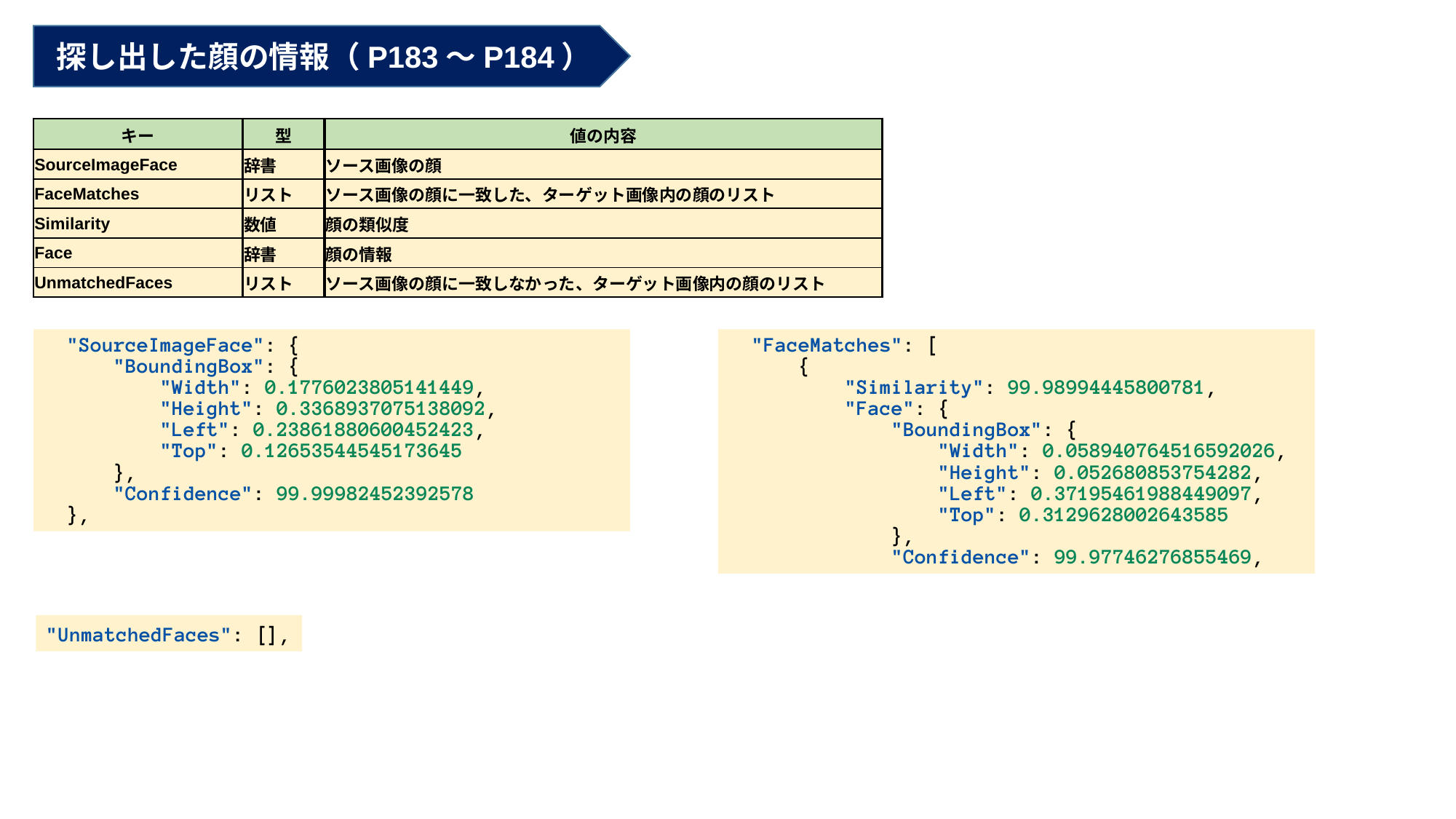

探し出した顔の情報（P183～P184）
| キー | 型 | 値の内容 |
| --- | --- | --- |
| SourceImageFace | 辞書 | ソース画像の顔 |
| FaceMatches | リスト | ソース画像の顔に一致した、ターゲット画像内の顔のリスト |
| Similarity | 数値 | 顔の類似度 |
| Face | 辞書 | 顔の情報 |
| UnmatchedFaces | リスト | ソース画像の顔に一致しなかった、ターゲット画像内の顔のリスト |
  "SourceImageFace": {
      "BoundingBox": {
          "Width": 0.1776023805141449,
          "Height": 0.3368937075138092,
          "Left": 0.23861880600452423,
          "Top": 0.12653544545173645
      },
      "Confidence": 99.99982452392578
  },
  "FaceMatches": [
      {
          "Similarity": 99.98994445800781,
          "Face": {
              "BoundingBox": {
                  "Width": 0.058940764516592026,
                  "Height": 0.052680853754282,
                  "Left": 0.37195461988449097,
                  "Top": 0.3129628002643585
              },
              "Confidence": 99.97746276855469,
"UnmatchedFaces": [],